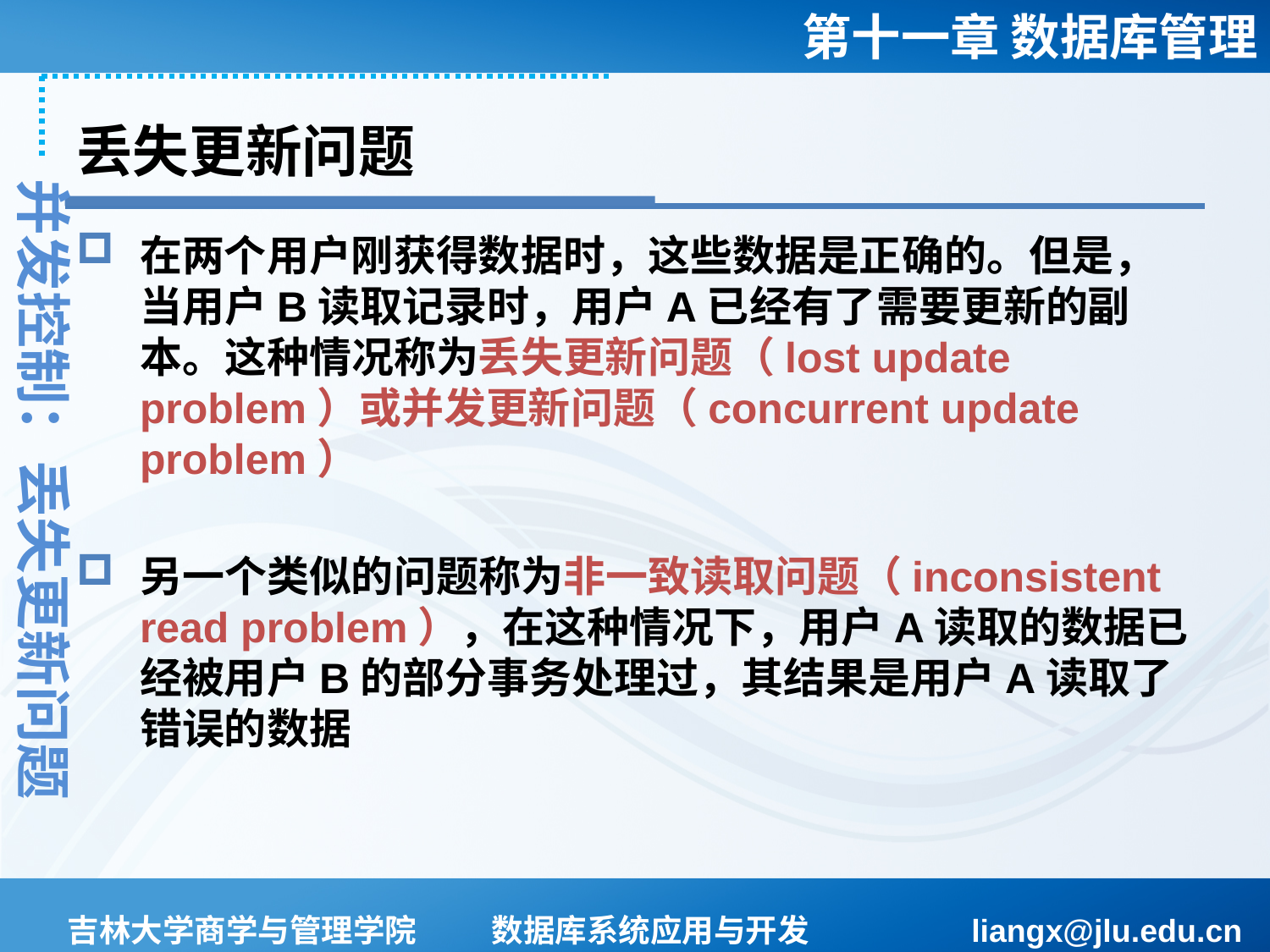

# 丢失更新问题
并发控制：丢失更新问题
在两个用户刚获得数据时，这些数据是正确的。但是，当用户B读取记录时，用户A已经有了需要更新的副本。这种情况称为丢失更新问题（lost update problem）或并发更新问题（concurrent update problem）

另一个类似的问题称为非一致读取问题（inconsistent read problem），在这种情况下，用户A读取的数据已经被用户B的部分事务处理过，其结果是用户A读取了错误的数据